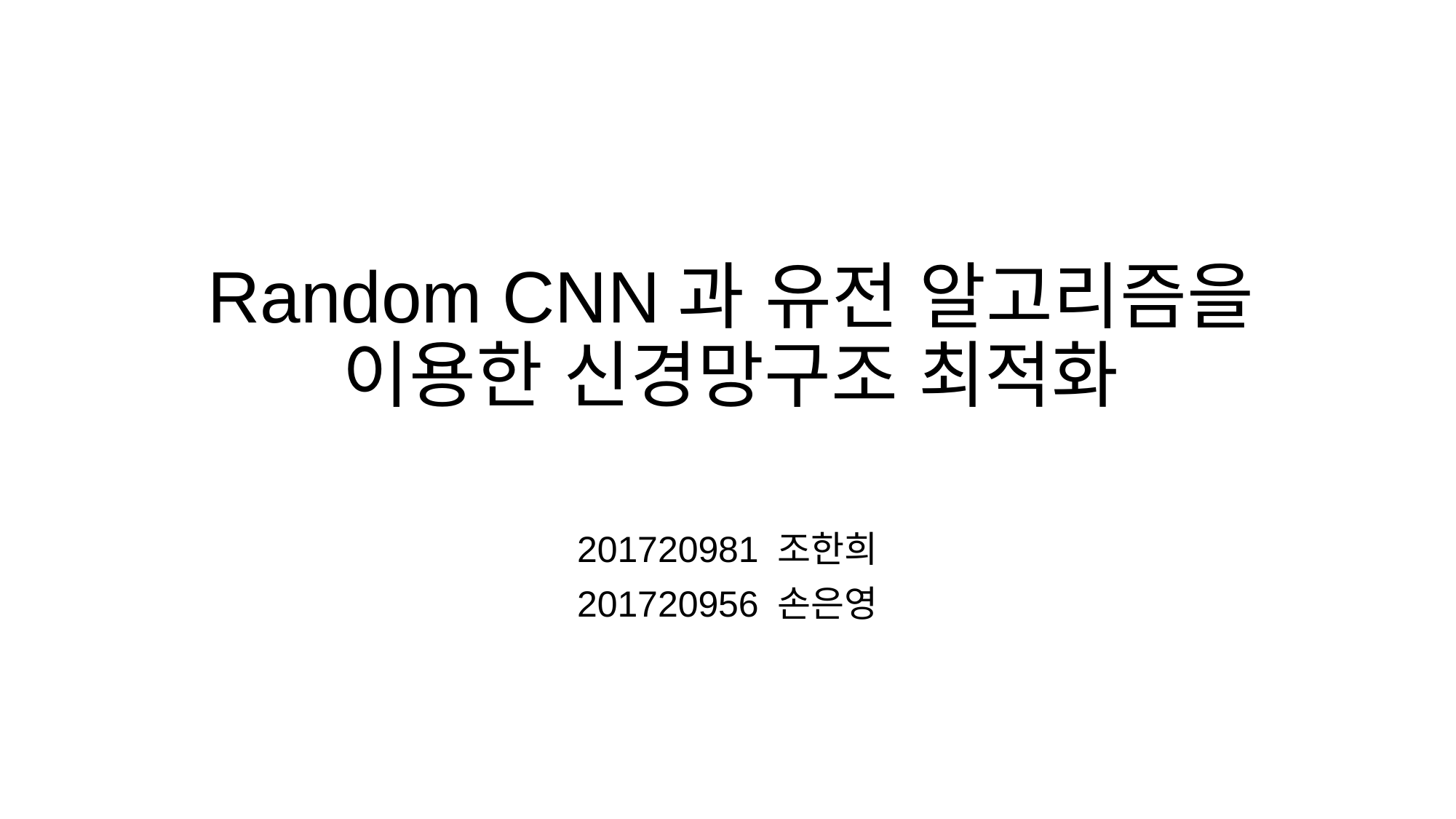

# Random CNN과 유전 알고리즘을 이용한 신경망구조 최적화
201720981 조한희
201720956 손은영